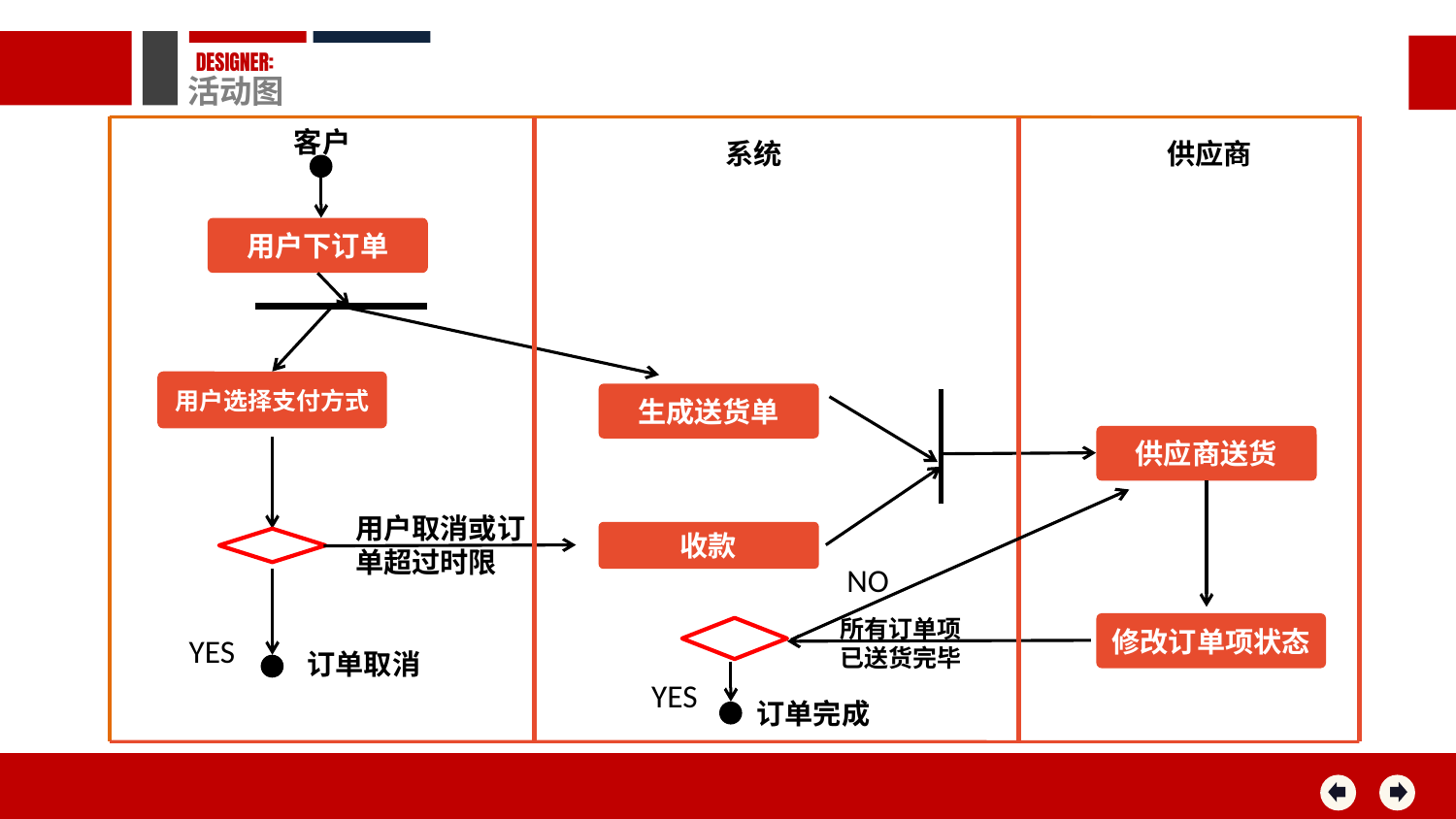

DESIGNER:
活动图
客户
系统
供应商

用户下订单
用户选择支付方式
生成送货单
供应商送货
用户取消或订
单超过时限
收款

NO
所有订单项已送货完毕
修改订单项状态

YES
订单取消

YES
订单完成